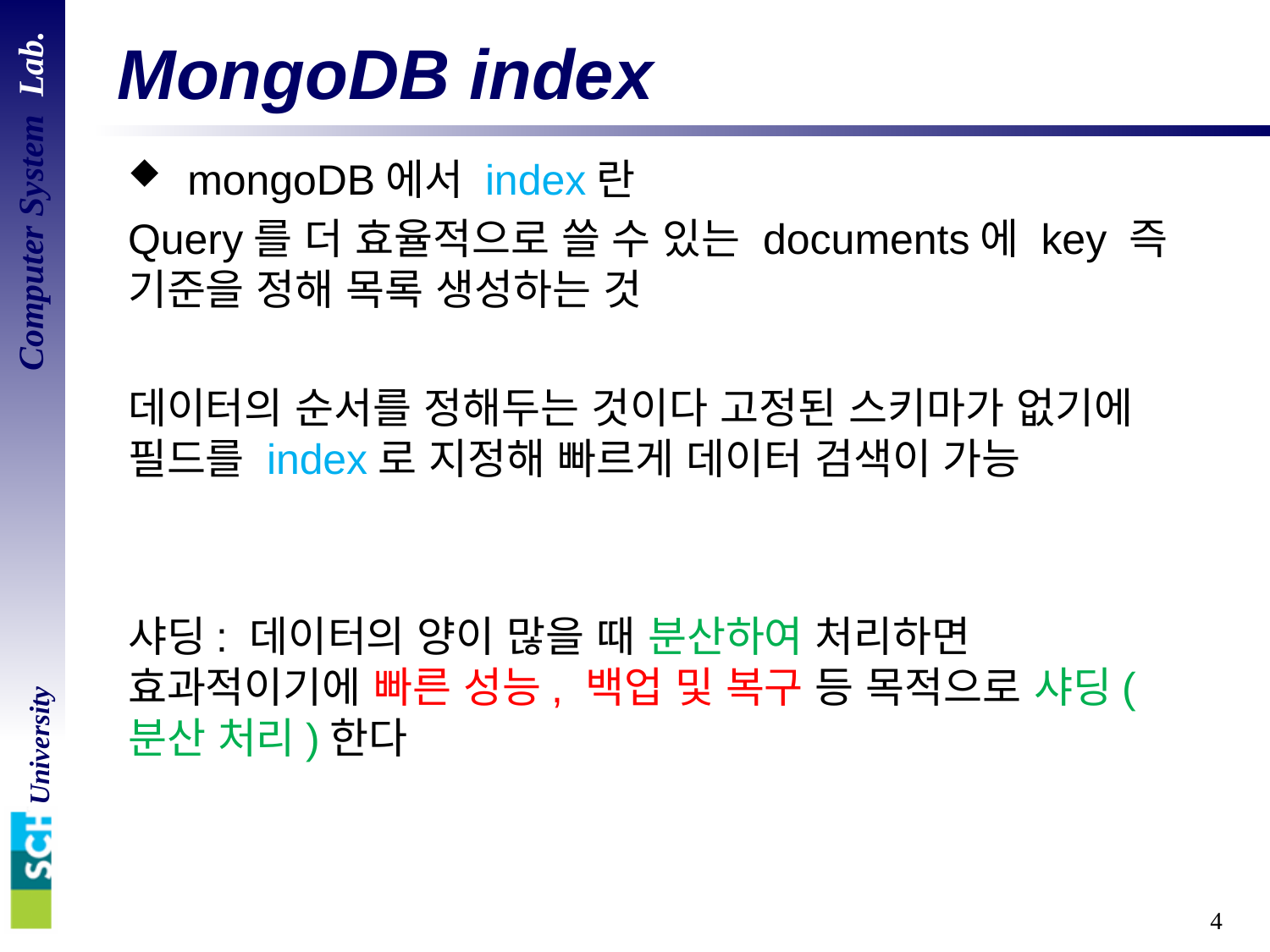

# MongoDB index
 mongoDB에서 index란
Query를 더 효율적으로 쓸 수 있는 documents에 key 즉 기준을 정해 목록 생성하는 것

데이터의 순서를 정해두는 것이다 고정된 스키마가 없기에 필드를 index로 지정해 빠르게 데이터 검색이 가능

샤딩: 데이터의 양이 많을 때 분산하여 처리하면 효과적이기에 빠른 성능, 백업 및 복구 등 목적으로 샤딩(분산 처리)한다